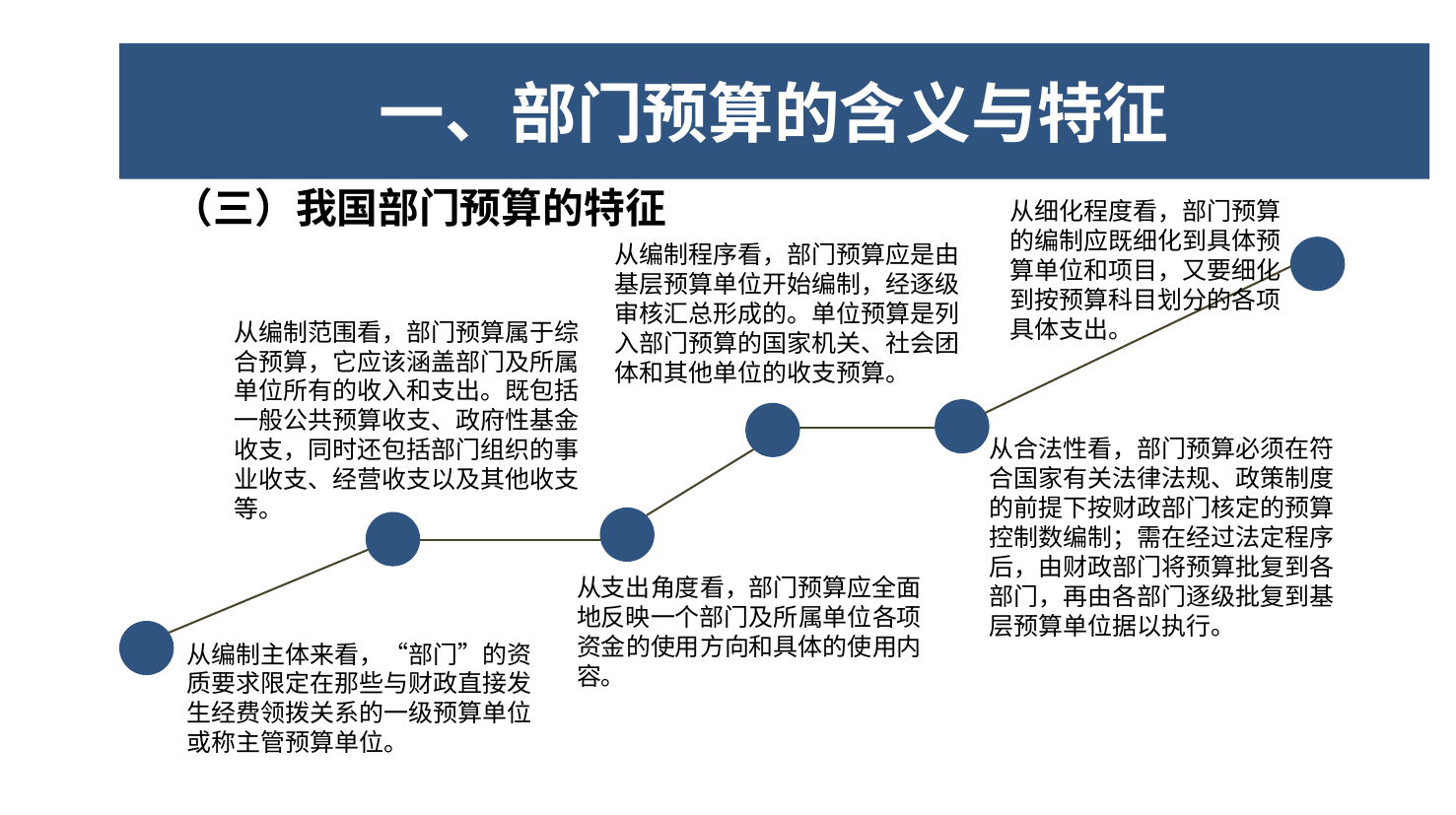

一、部门预算的涵义与性质
一、部门预算的含义与特征
（三）我国部门预算的特征
（三）我国部门预算的特征
从细化程度看，部门预算的编制应既细化到具体预算单位和项目，又要细化到按预算科目划分的各项具体支出。
从编制程序看，部门预算应是由基层预算单位开始编制，经逐级审核汇总形成的。单位预算是列入部门预算的国家机关、社会团体和其他单位的收支预算。

从编制范围看，部门预算属于综合预算，它应该涵盖部门及所属单位所有的收入和支出。既包括一般公共预算收支、政府性基金收支，同时还包括部门组织的事业收支、经营收支以及其他收支等。

从合法性看，部门预算必须在符合国家有关法律法规、政策制度的前提下按财政部门核定的预算控制数编制；需在经过法定程序后，由财政部门将预算批复到各部门，再由各部门逐级批复到基层预算单位据以执行。

从支出角度看，部门预算应全面地反映一个部门及所属单位各项资金的使用方向和具体的使用内容。

从编制主体来看，“部门”的资质要求限定在那些与财政直接发生经费领拨关系的一级预算单位或称主管预算单位。